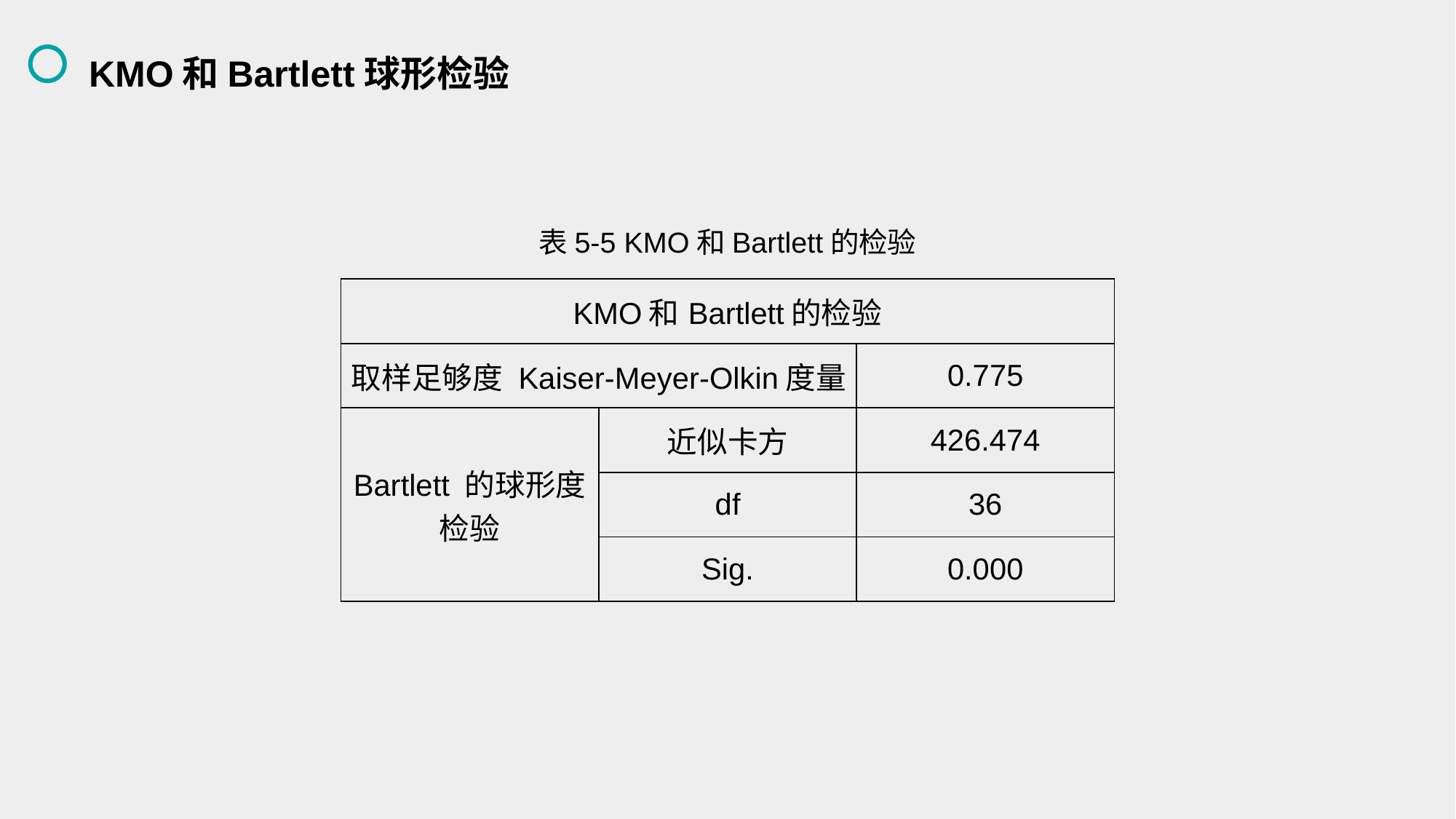

KMO和Bartlett球形检验

表5-5 KMO和Bartlett的检验
| KMO和Bartlett的检验 |  |  |
| --- | --- | --- |
| 取样足够度 Kaiser-Meyer-Olkin度量 |  | 0.775 |
| Bartlett 的球形度检验 | 近似卡方 | 426.474 |
|  | df | 36 |
|  | Sig. | 0.000 |